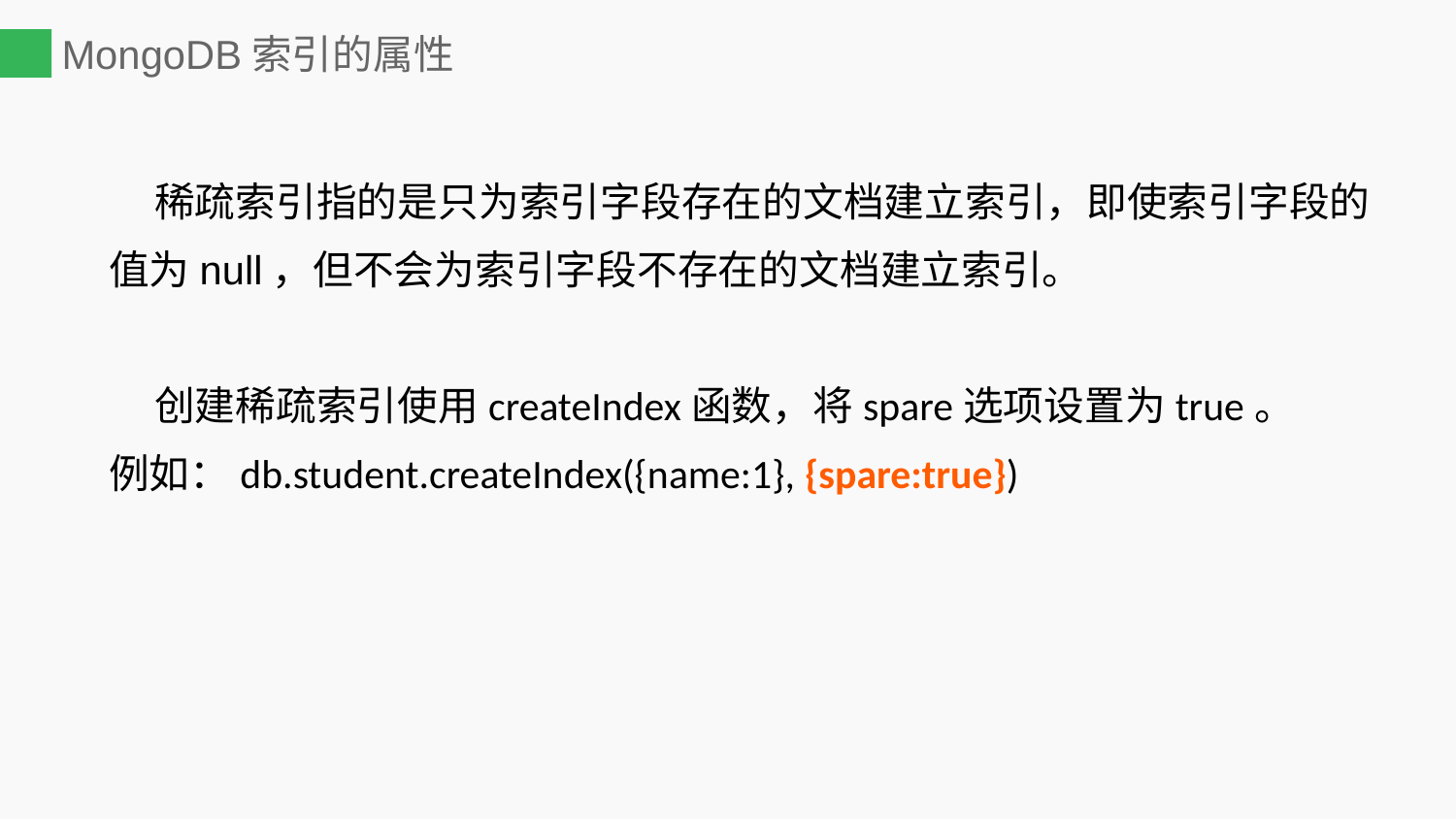

# MongoDB索引的属性
    稀疏索引指的是只为索引字段存在的文档建立索引，即使索引字段的值为null，但不会为索引字段不存在的文档建立索引。

    创建稀疏索引使用createIndex函数，将spare选项设置为true。
例如：db.student.createIndex({name:1}, {spare:true})